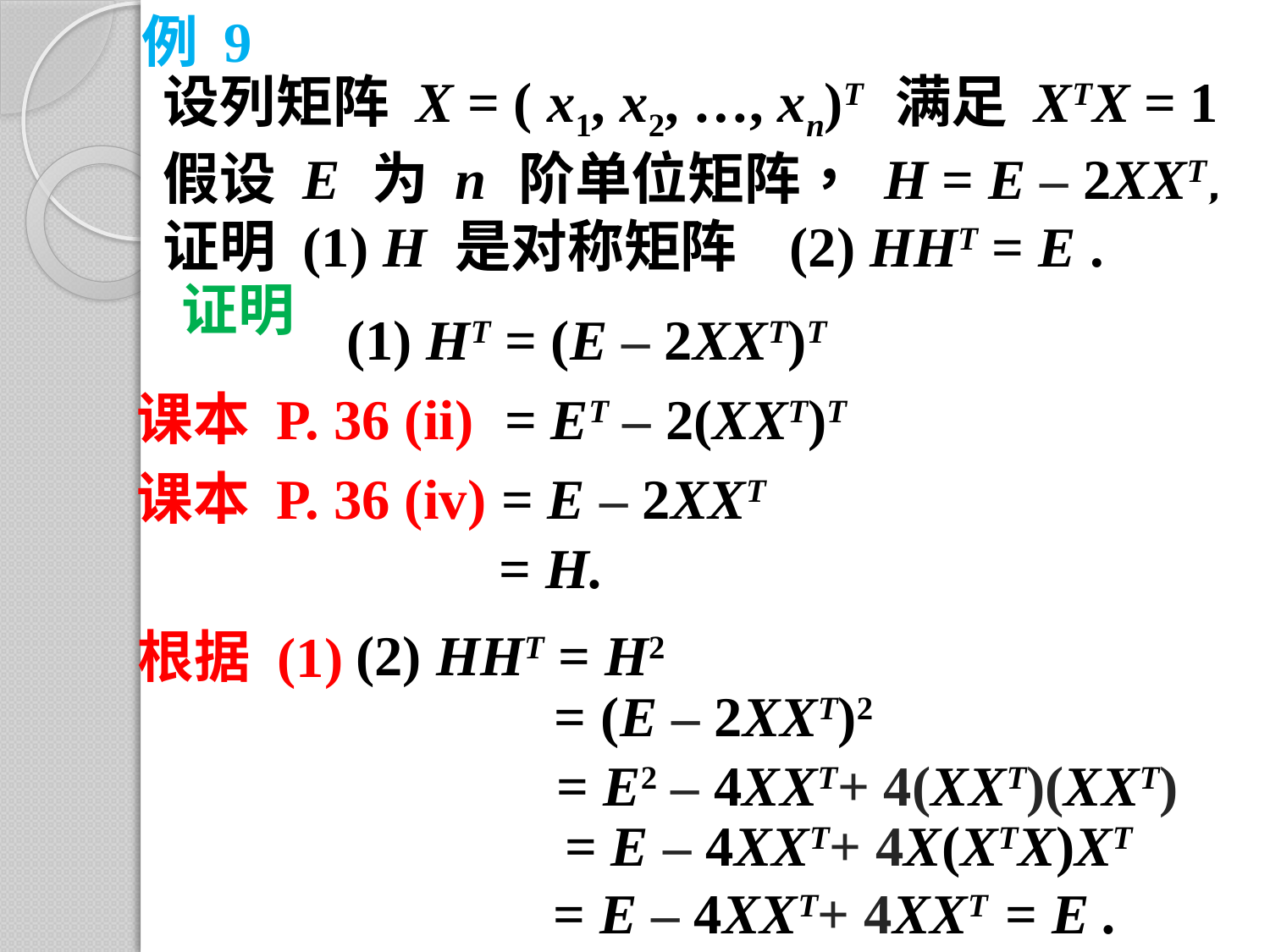

例 9
设列矩阵 X = ( x1, x2, …, xn)T 满足 XTX = 1
假设 E 为 n 阶单位矩阵， H = E – 2XXT,
证明 (1) H 是对称矩阵   (2) HHT = E .
证明
(1) HT = (E – 2XXT)T
课本 P. 36 (ii)
= ET – 2(XXT)T
课本 P. 36 (iv)
= E – 2XXT
= H.
(2) HHT = H2
根据 (1)
= (E – 2XXT)2
= E2 – 4XXT+ 4(XXT)(XXT)
= E – 4XXT+ 4X(XTX)XT
= E – 4XXT+ 4XXT
= E .